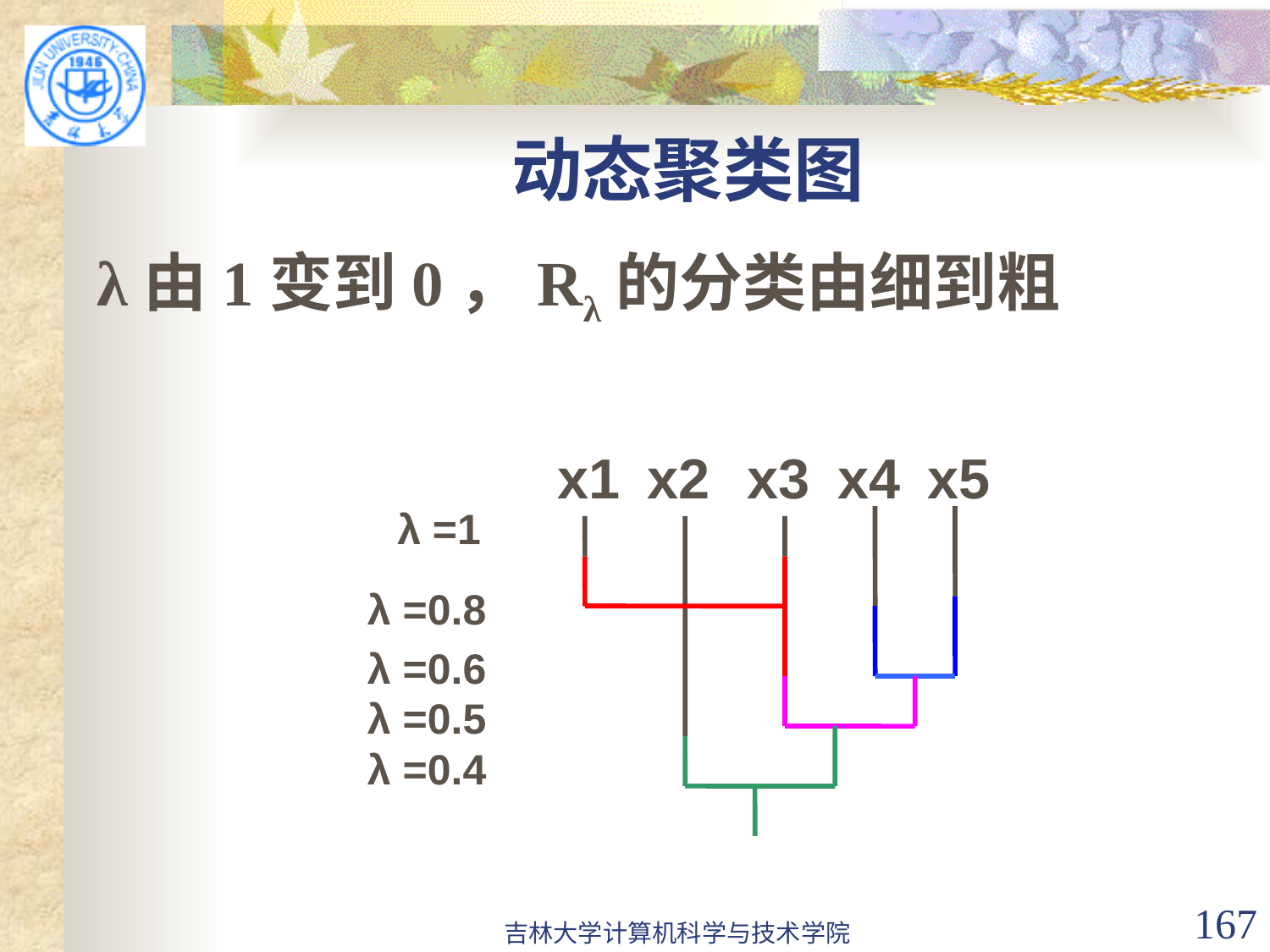

# 动态聚类图
λ由1变到0，Rλ的分类由细到粗
x1
x2
x3
x4
x5
λ =1

λ =0.8

λ =0.6

λ =0.5

λ =0.4

吉林大学计算机科学与技术学院
167